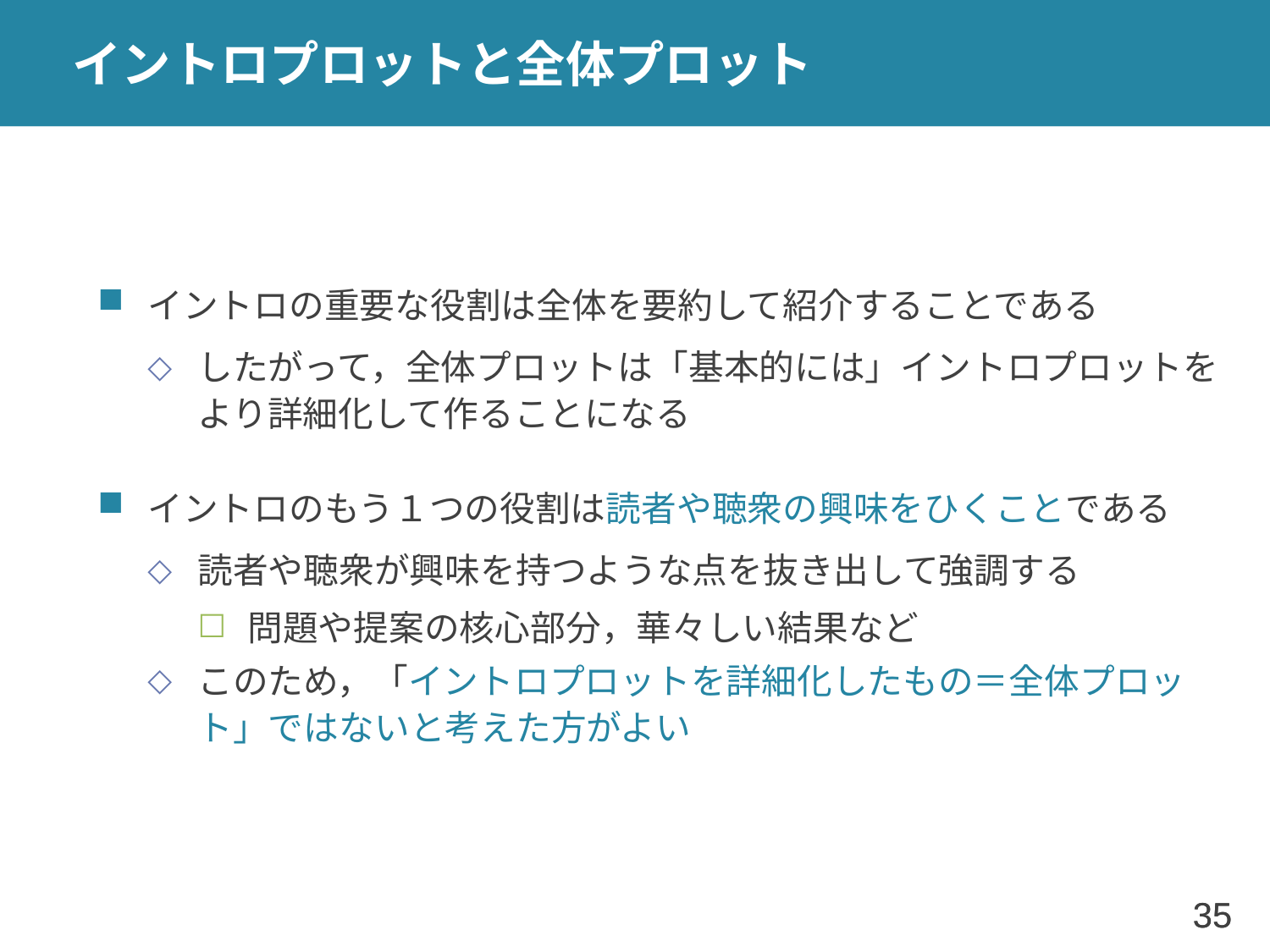

# イントロプロットと全体プロット
イントロの重要な役割は全体を要約して紹介することである
したがって，全体プロットは「基本的には」イントロプロットをより詳細化して作ることになる
イントロのもう１つの役割は読者や聴衆の興味をひくことである
読者や聴衆が興味を持つような点を抜き出して強調する
問題や提案の核心部分，華々しい結果など
このため，「イントロプロットを詳細化したもの＝全体プロット」ではないと考えた方がよい